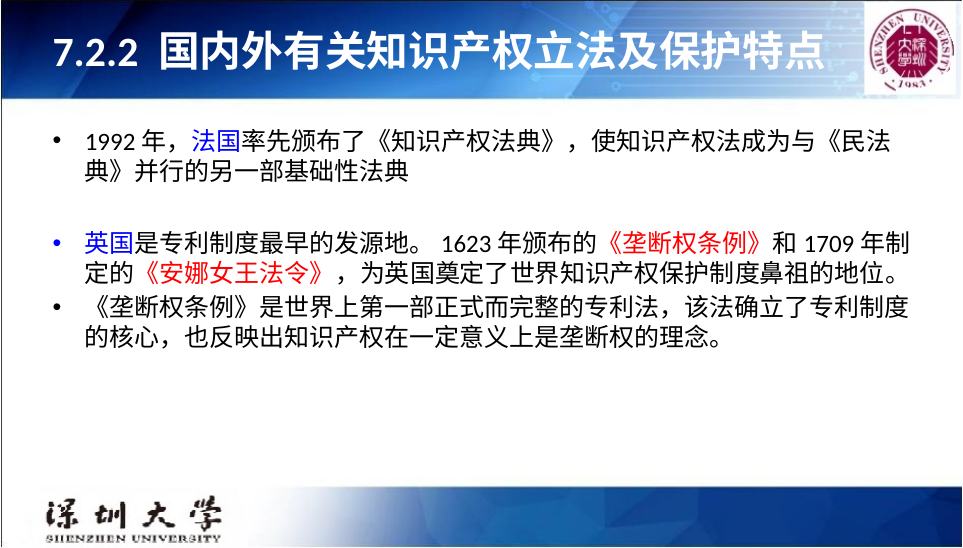

# 7.2.2 国内外有关知识产权立法及保护特点
1992年，法国率先颁布了《知识产权法典》，使知识产权法成为与《民法典》并行的另一部基础性法典

英国是专利制度最早的发源地。1623年颁布的《垄断权条例》和1709年制定的《安娜女王法令》，为英国奠定了世界知识产权保护制度鼻祖的地位。
《垄断权条例》是世界上第一部正式而完整的专利法，该法确立了专利制度的核心，也反映出知识产权在一定意义上是垄断权的理念。
267